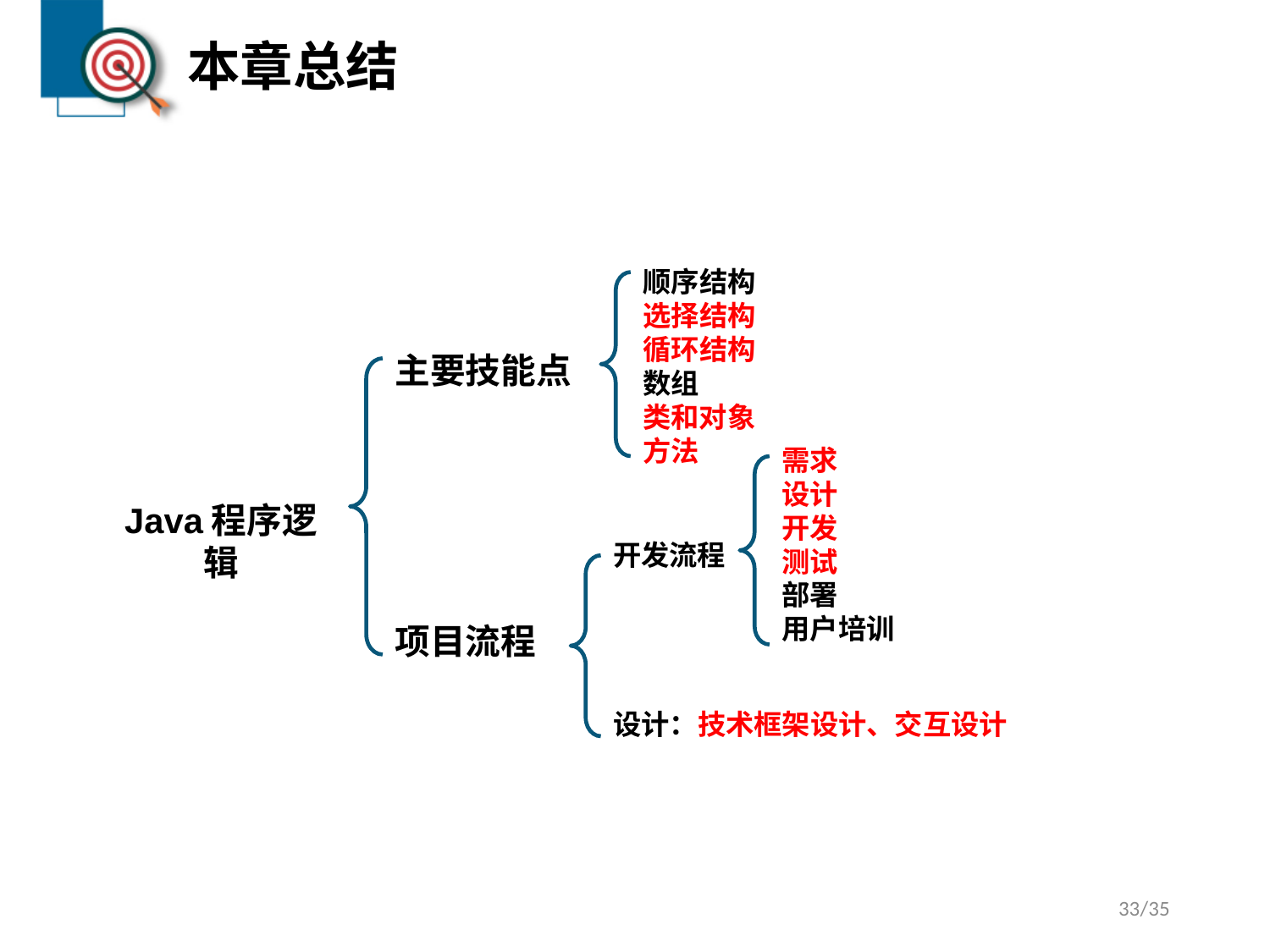

# 本章总结
顺序结构
选择结构
循环结构
数组
类和对象
方法

主要技能点

项目流程

需求
设计
开发
测试
部署
用户培训

Java程序逻辑
开发流程

设计：技术框架设计、交互设计

33/35